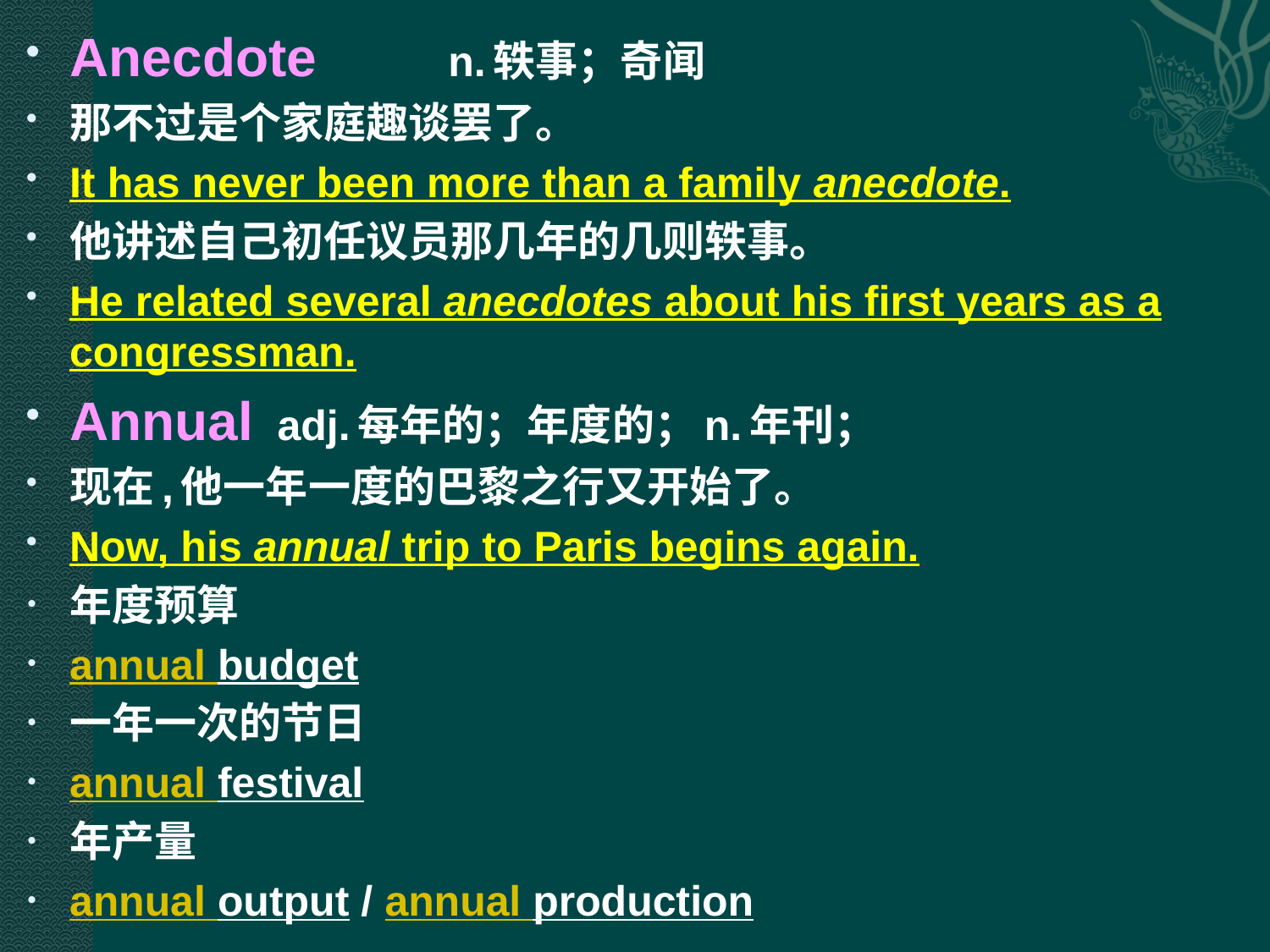

Anecdote 　 　 n.轶事；奇闻
那不过是个家庭趣谈罢了。
It has never been more than a family anecdote.
他讲述自己初任议员那几年的几则轶事。
He related several anecdotes about his first years as a congressman.
Annual  adj.每年的；年度的；n.年刊；
现在,他一年一度的巴黎之行又开始了。
Now, his annual trip to Paris begins again.
年度预算
annual budget
一年一次的节日
annual festival
年产量
annual output / annual production